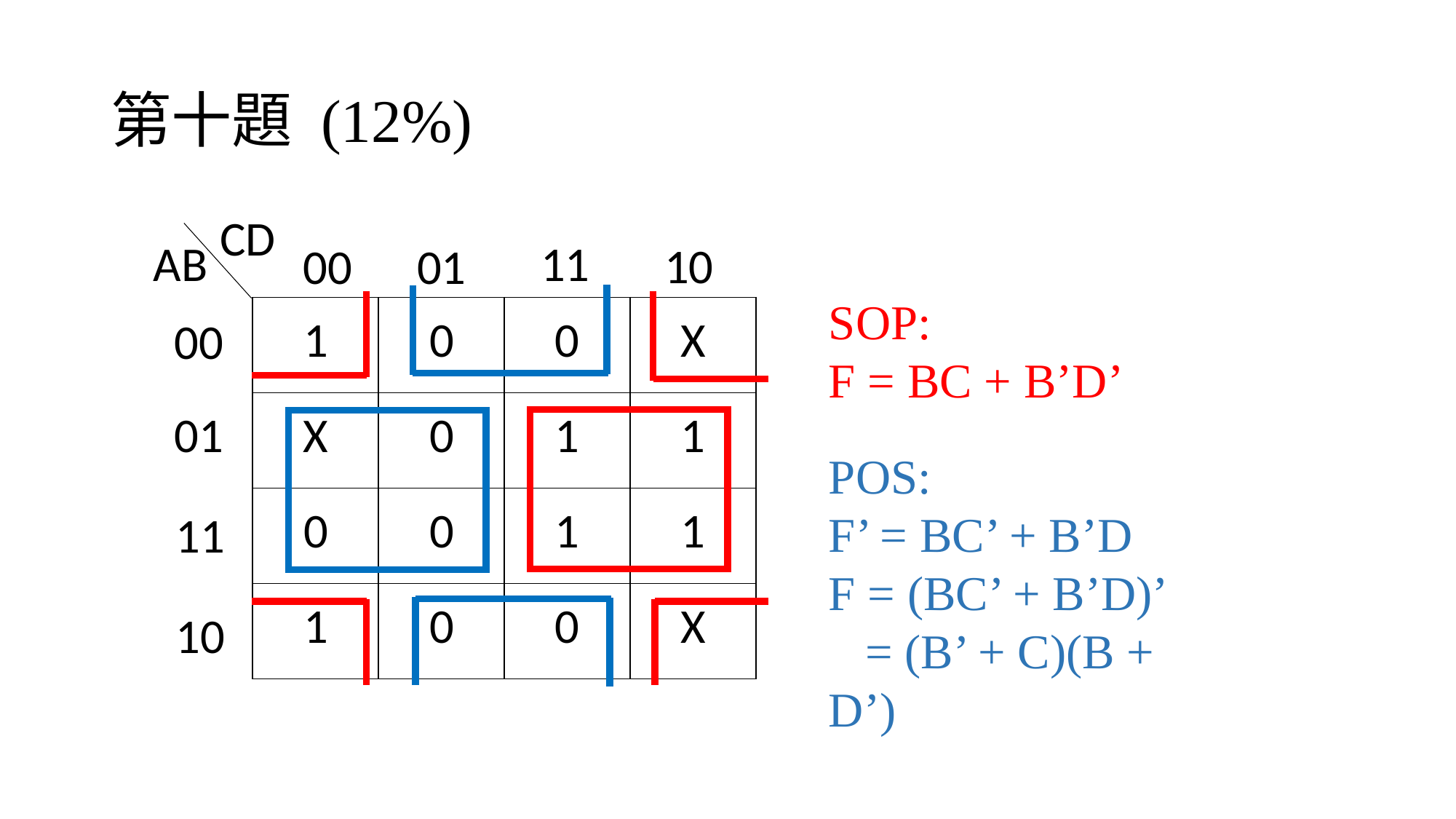

# 第十題 (12%)
CD
11
AB
10
00
01
SOP:
F = BC + B’D’

| 1 | 0 | 0 | X |
| --- | --- | --- | --- |
| X | 0 | 1 | 1 |
| 0 | 0 | 1 | 1 |
| 1 | 0 | 0 | X |
00
01

POS:
F’ = BC’ + B’D
F = (BC’ + B’D)’
   = (B’ + C)(B + D’)

11
10